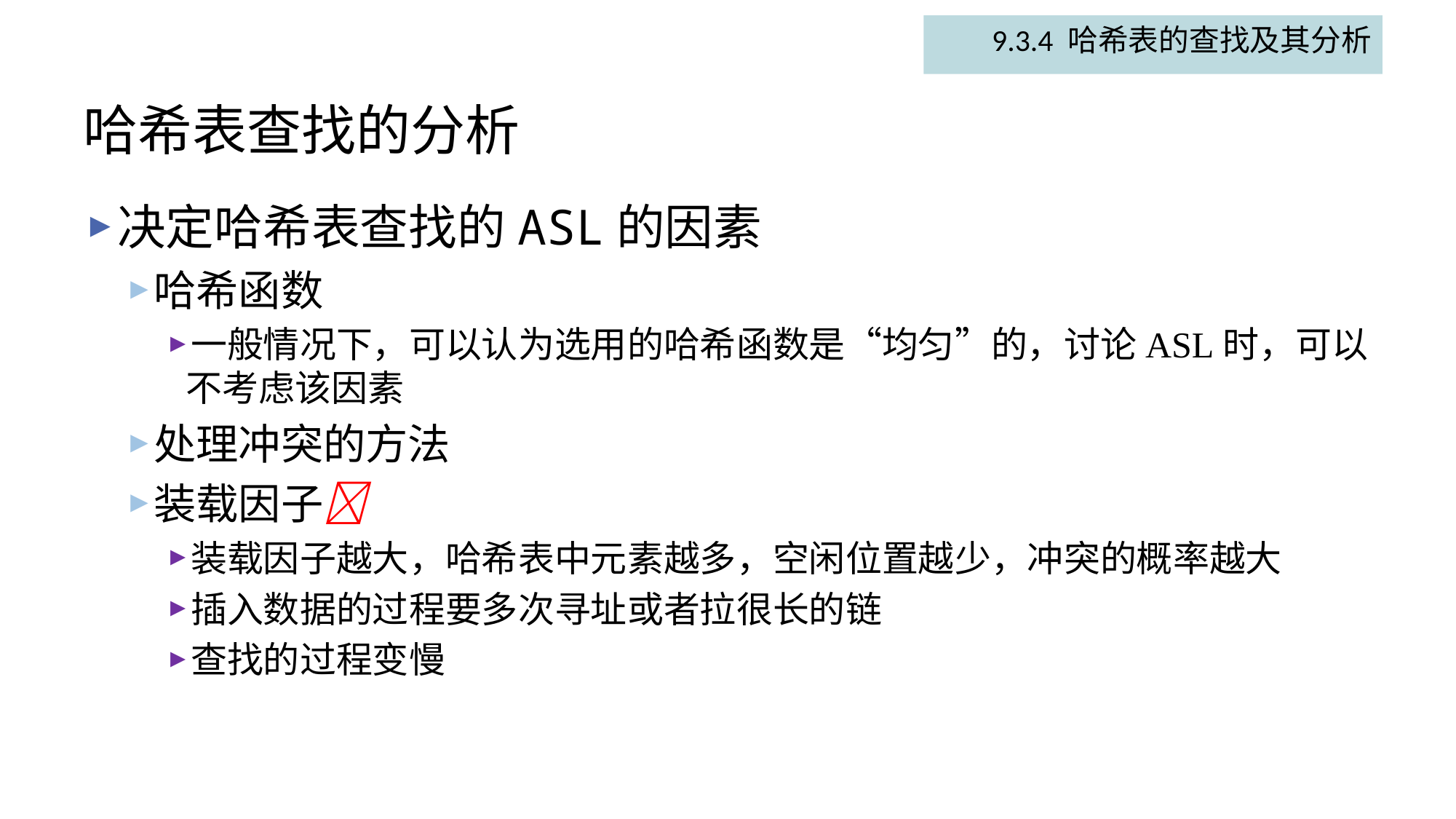

9.3.4 哈希表的查找及其分析
# 哈希表查找的分析
决定哈希表查找的ASL的因素
哈希函数
一般情况下，可以认为选用的哈希函数是“均匀”的，讨论ASL时，可以不考虑该因素
处理冲突的方法
装载因子α
装载因子越大，哈希表中元素越多，空闲位置越少，冲突的概率越大
插入数据的过程要多次寻址或者拉很长的链
查找的过程变慢